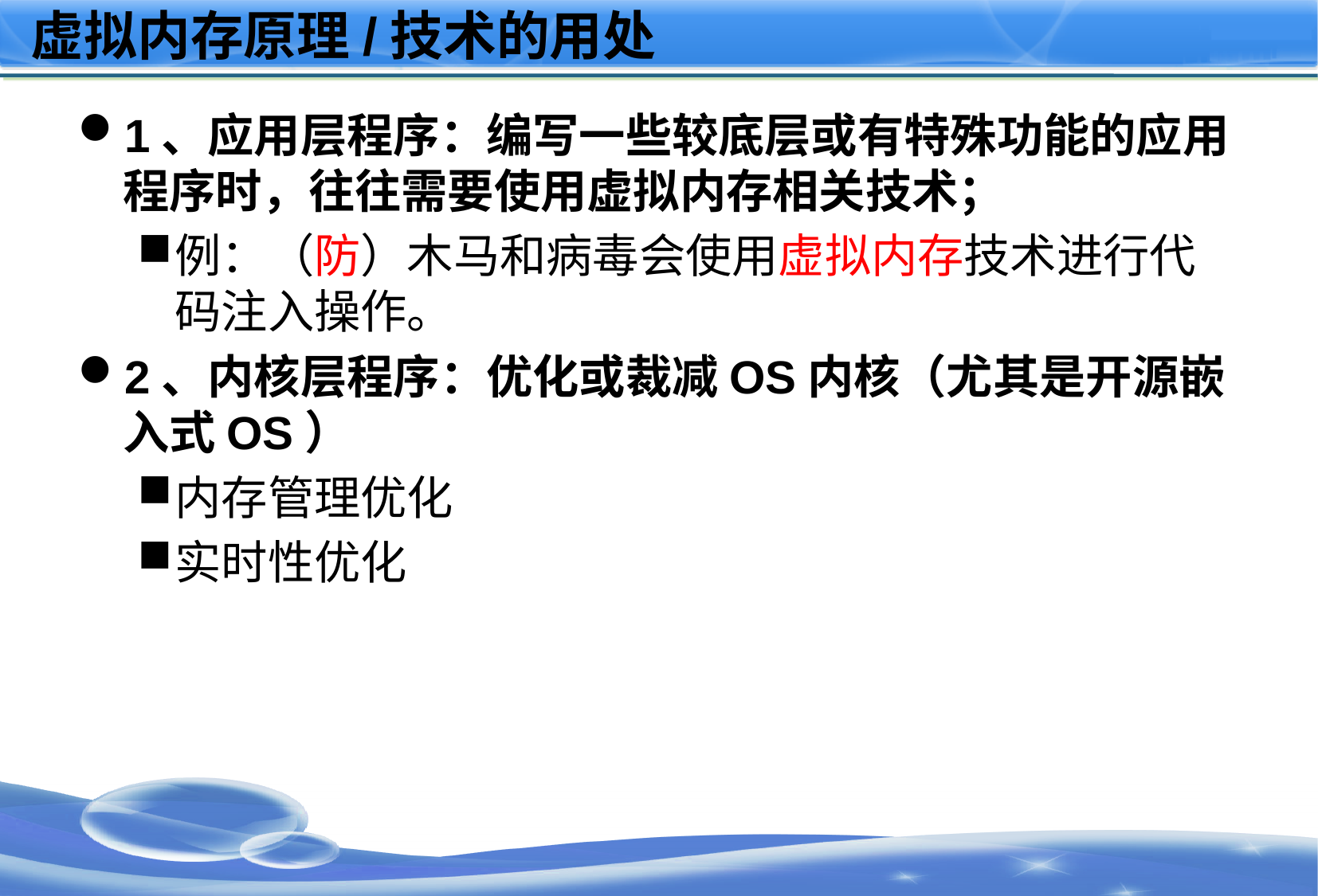

# 虚拟内存原理/技术的用处
1、应用层程序：编写一些较底层或有特殊功能的应用程序时，往往需要使用虚拟内存相关技术；
例：（防）木马和病毒会使用虚拟内存技术进行代码注入操作。
2、内核层程序：优化或裁减OS内核（尤其是开源嵌入式OS）
内存管理优化
实时性优化